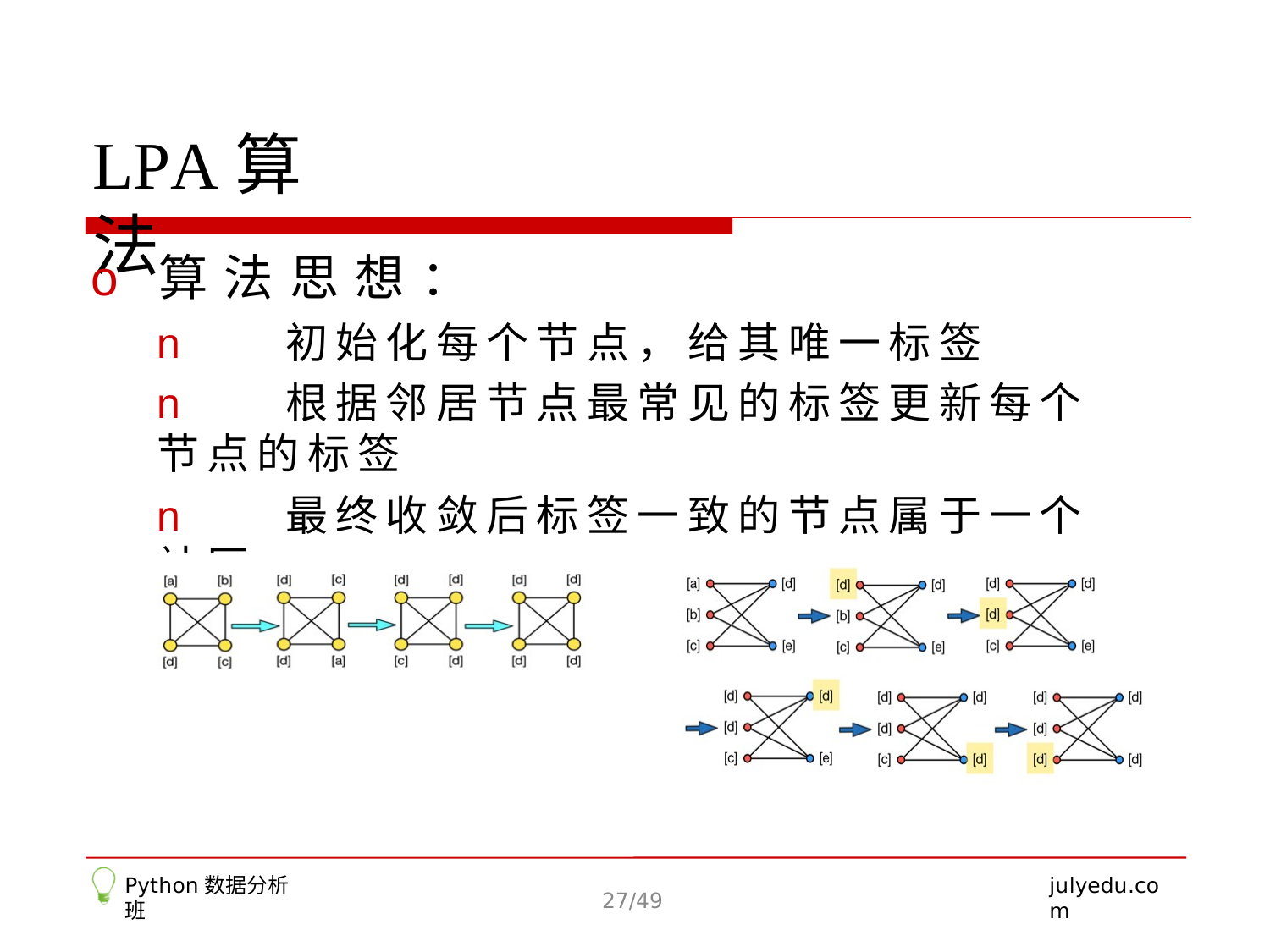

# LPA算法

o	算法思想：
n	初始化每个节点，给其唯一标签
n	根据邻居节点最常见的标签更新每个节点的标签
n	最终收敛后标签一致的节点属于一个社区

Python数据分析班
julyedu.com
27/49